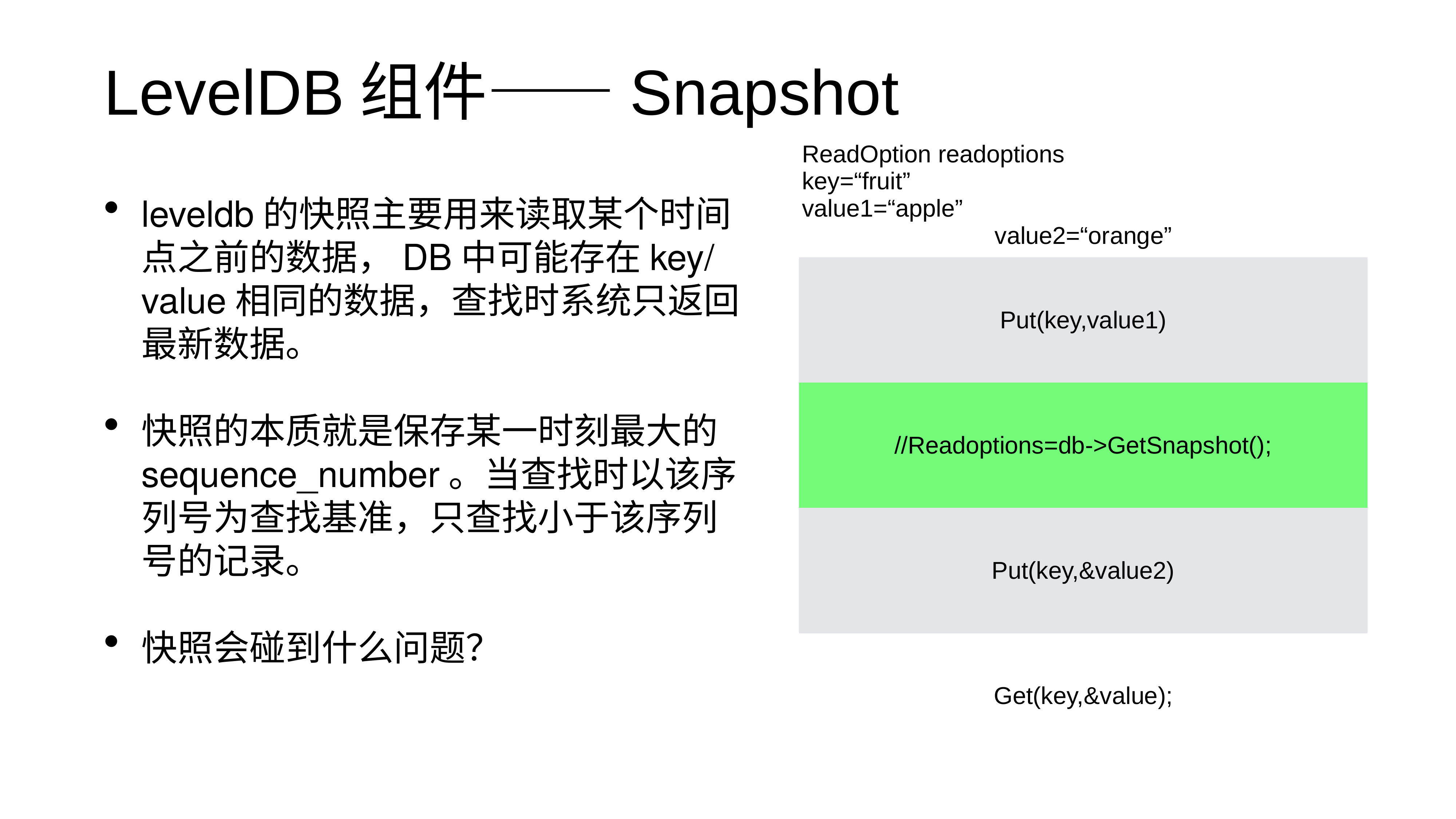

# LevelDB组件——Snapshot
| ReadOption readoptions key=“fruit” value1=“apple” value2=“orange” |
| --- |
| Put(key,value1) |
| //Readoptions=db->GetSnapshot(); |
| Put(key,&value2) |
| Get(key,&value); |
leveldb的快照主要用来读取某个时间点之前的数据，DB中可能存在key/value相同的数据，查找时系统只返回最新数据。
快照的本质就是保存某一时刻最大的sequence_number。当查找时以该序列号为查找基准，只查找小于该序列号的记录。
快照会碰到什么问题？